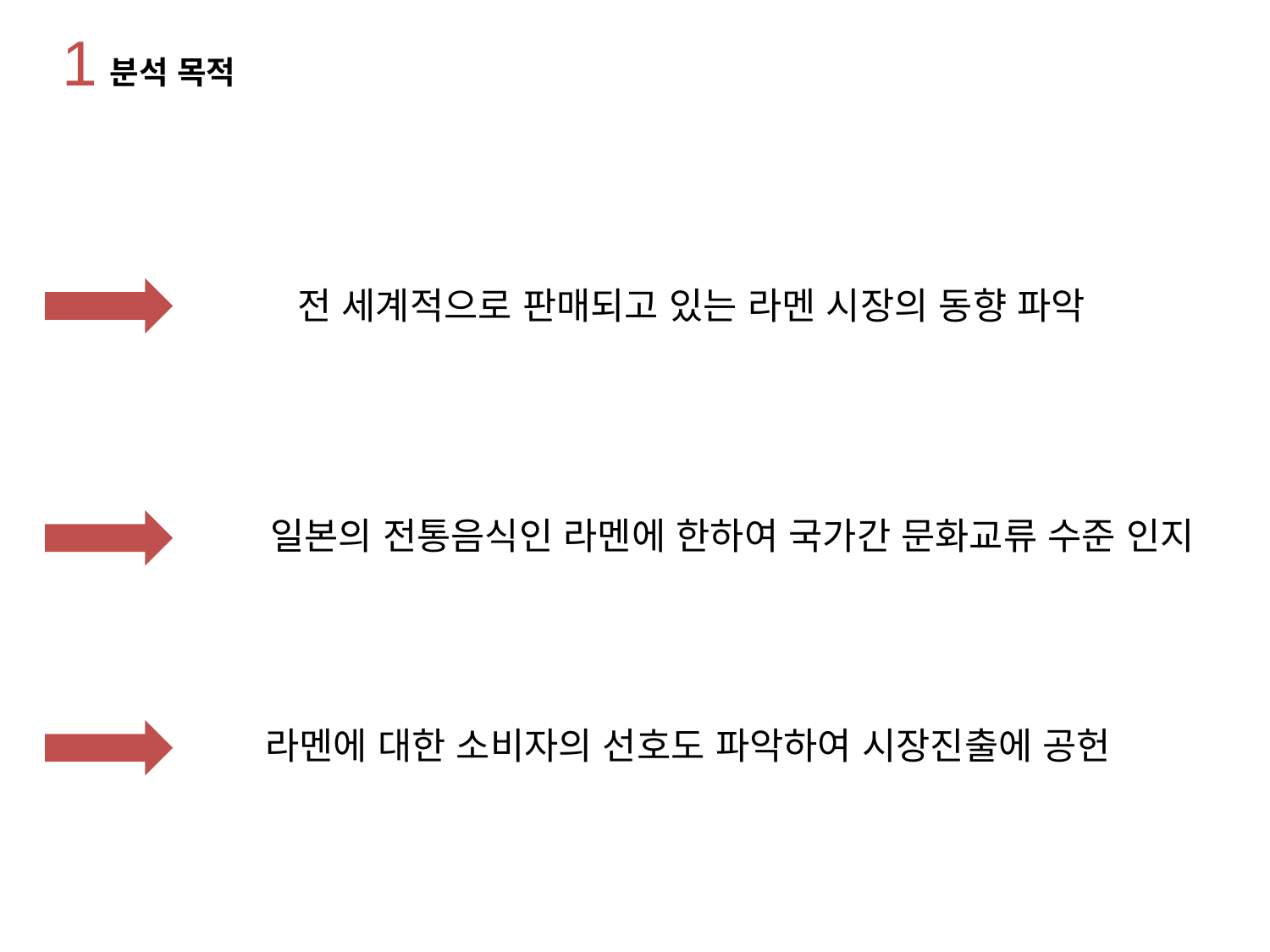

1
분석 목적
전 세계적으로 판매되고 있는 라멘 시장의 동향 파악

일본의 전통음식인 라멘에 한하여 국가간 문화교류 수준 인지

라멘에 대한 소비자의 선호도 파악하여 시장진출에 공헌